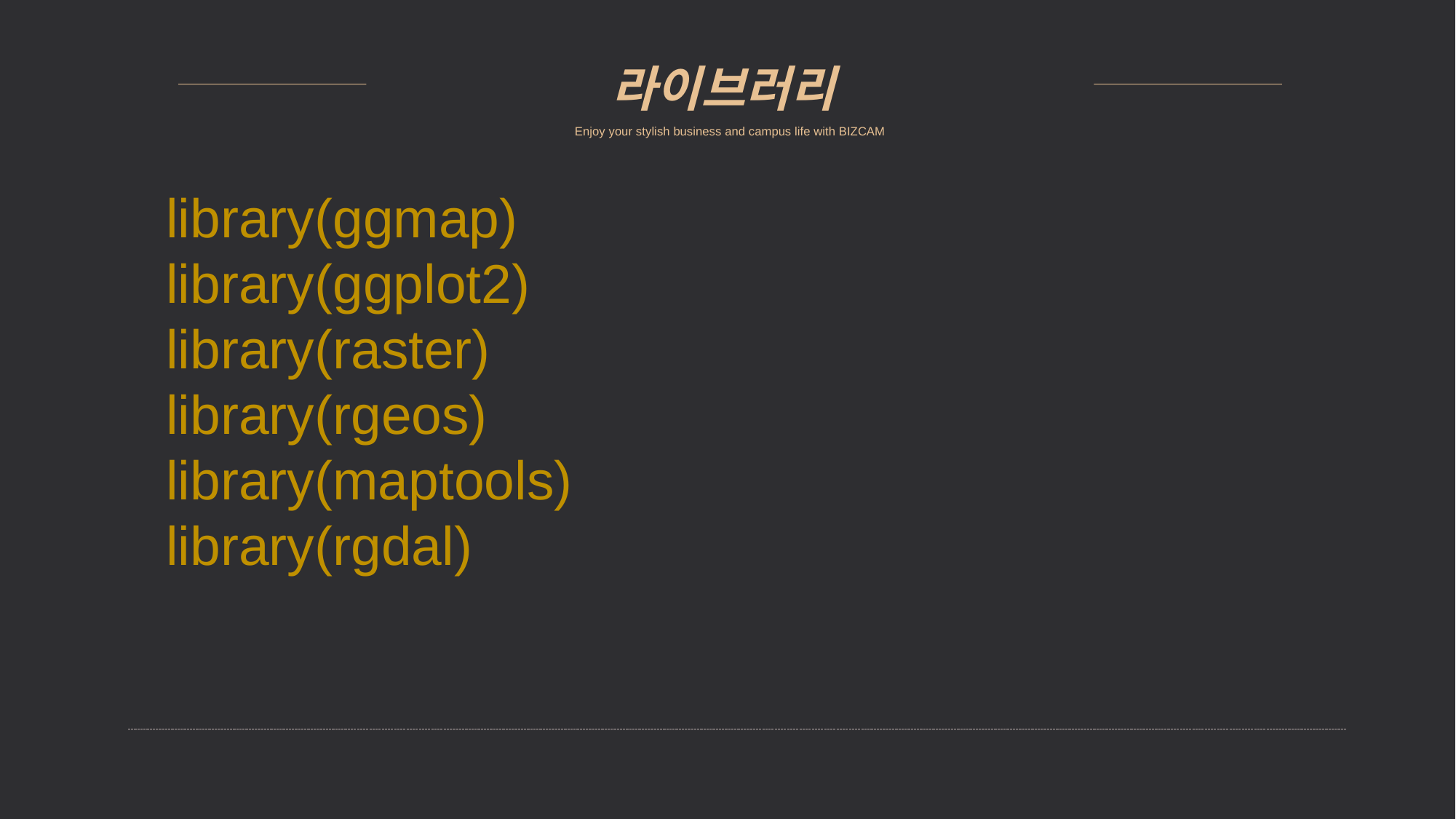

라이브러리
Enjoy your stylish business and campus life with BIZCAM
library(ggmap)
library(ggplot2)
library(raster)
library(rgeos)
library(maptools)
library(rgdal)